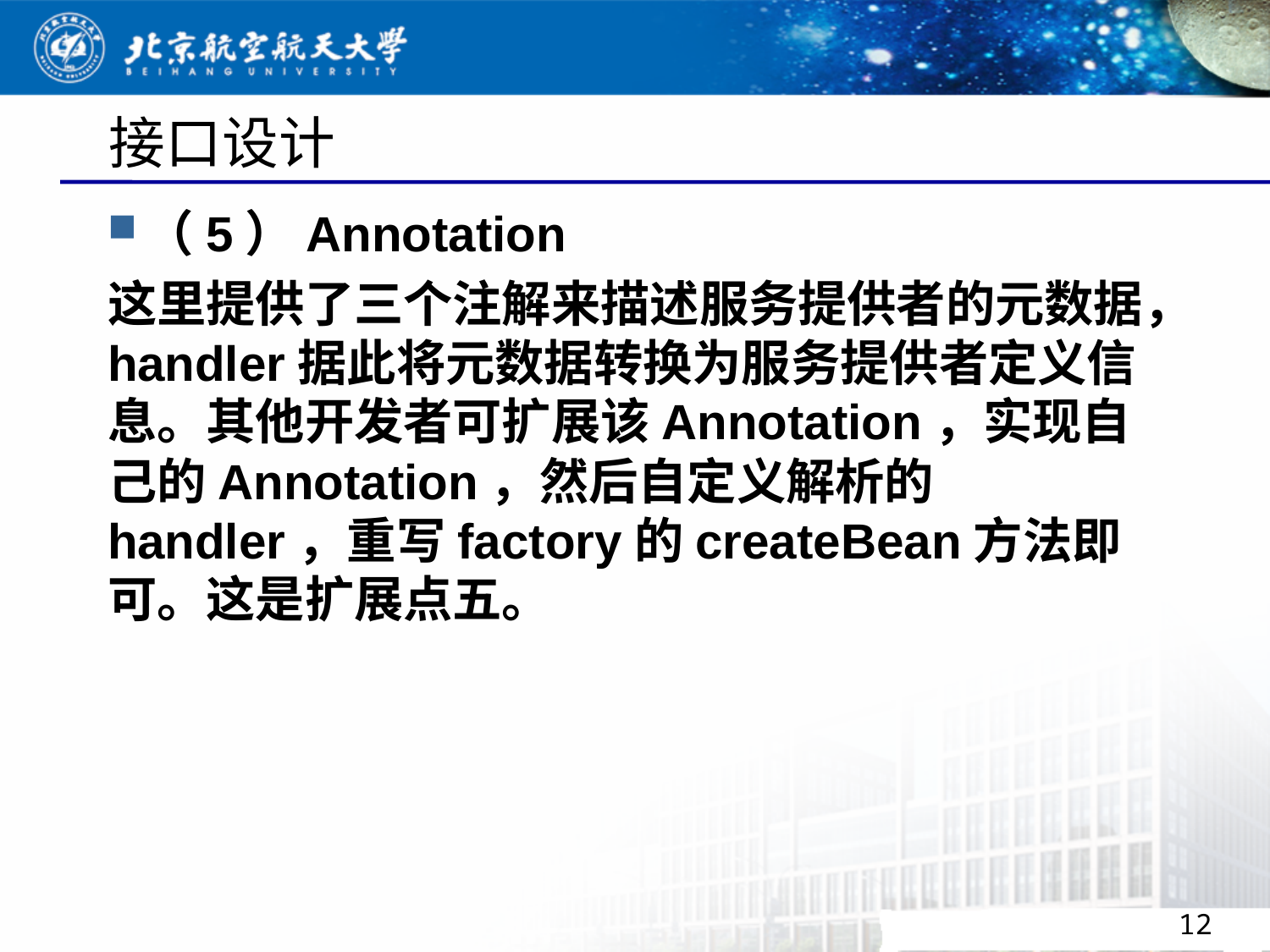

# 接口设计
（5）Annotation
这里提供了三个注解来描述服务提供者的元数据，handler据此将元数据转换为服务提供者定义信息。其他开发者可扩展该Annotation，实现自己的Annotation，然后自定义解析的handler，重写factory的createBean方法即可。这是扩展点五。